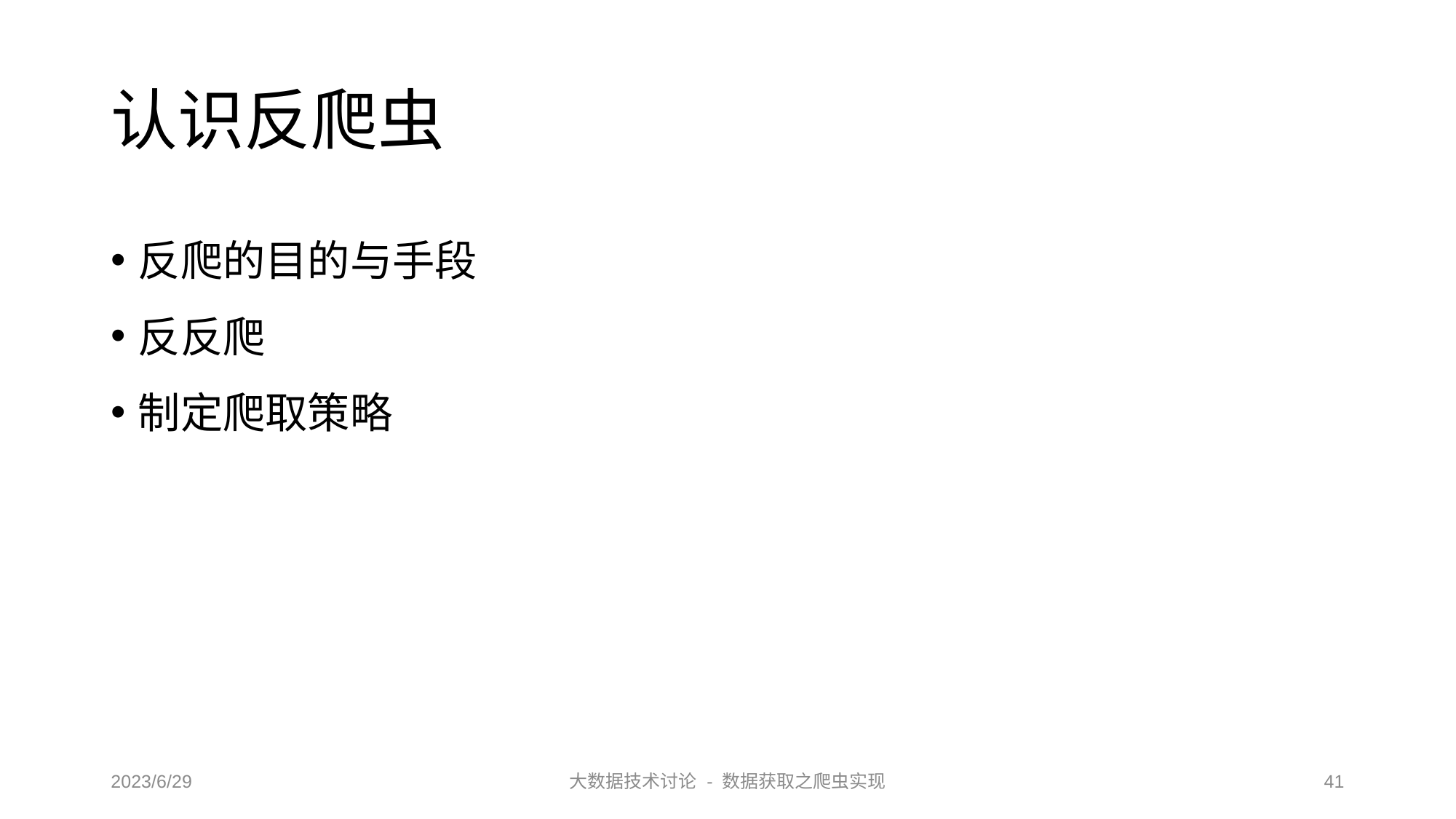

# 认识反爬虫
反爬的目的与手段
反反爬
制定爬取策略
2023/6/29
大数据技术讨论 - 数据获取之爬虫实现
41